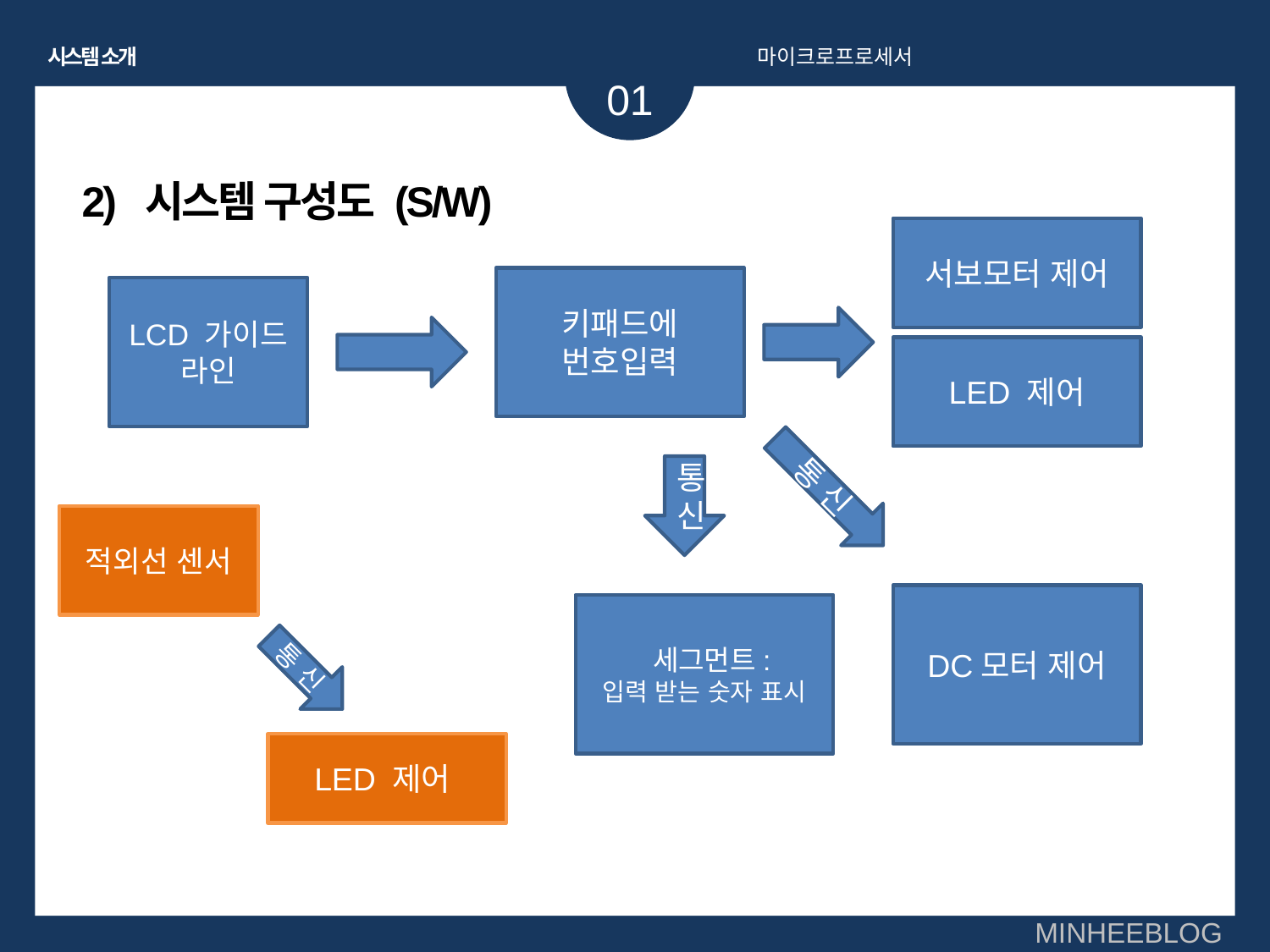

시스템 소개
마이크로프로세서
01

2)  시스템 구성도 (S/W)
서보모터 제어
키패드에
번호입력
LCD 가이드 라인

LED 제어
소제목
통
신
통 신
적외선 센서
DC모터 제어
 세그먼트:
입력 받는 숫자 표시
통 신
LED 제어
MINHEEBLOG